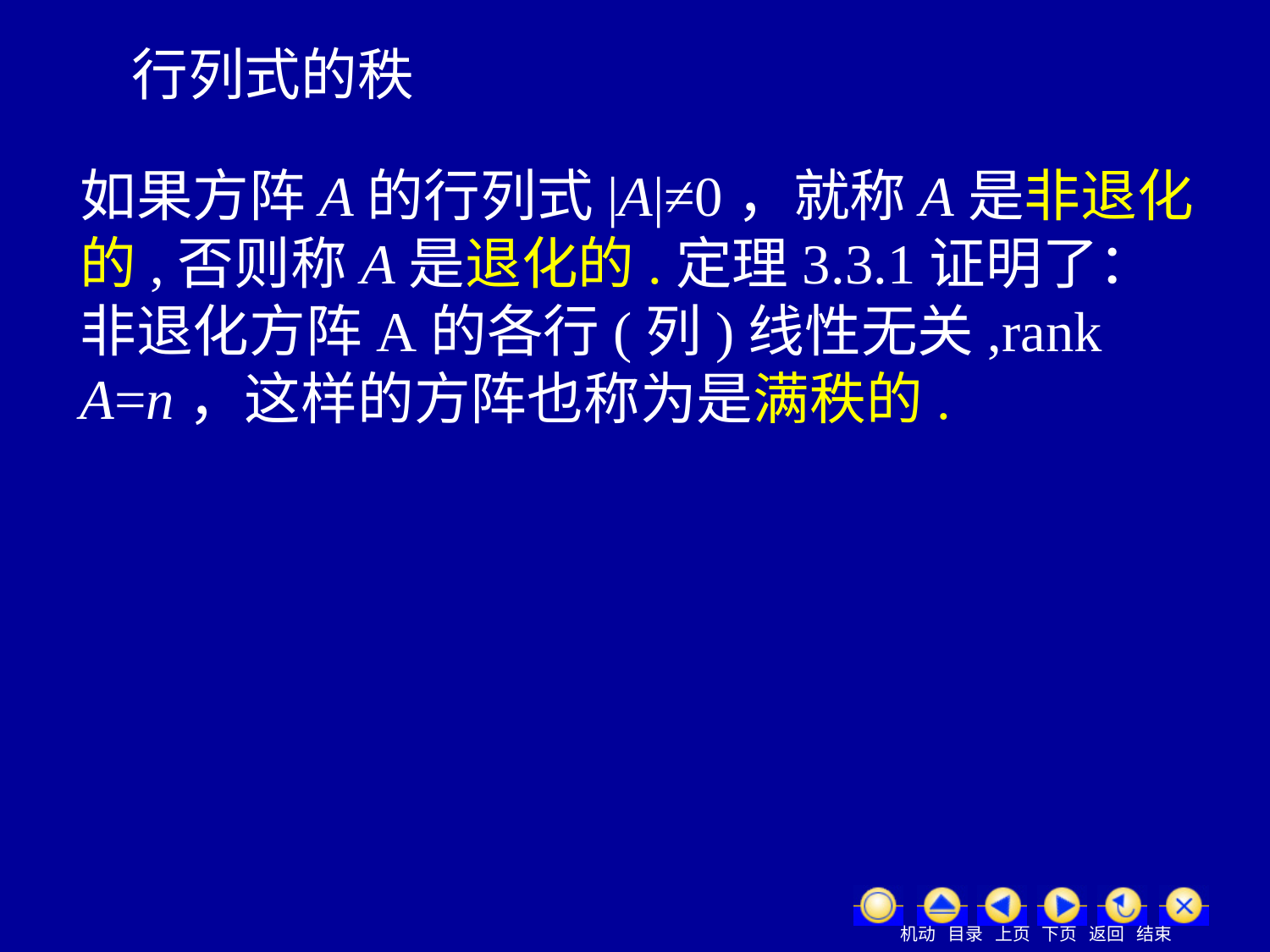

行列式的秩
如果方阵A的行列式|A|≠0，就称A是非退化的,否则称A是退化的.定理3.3.1证明了：非退化方阵A的各行(列)线性无关,rank A=n，这样的方阵也称为是满秩的.